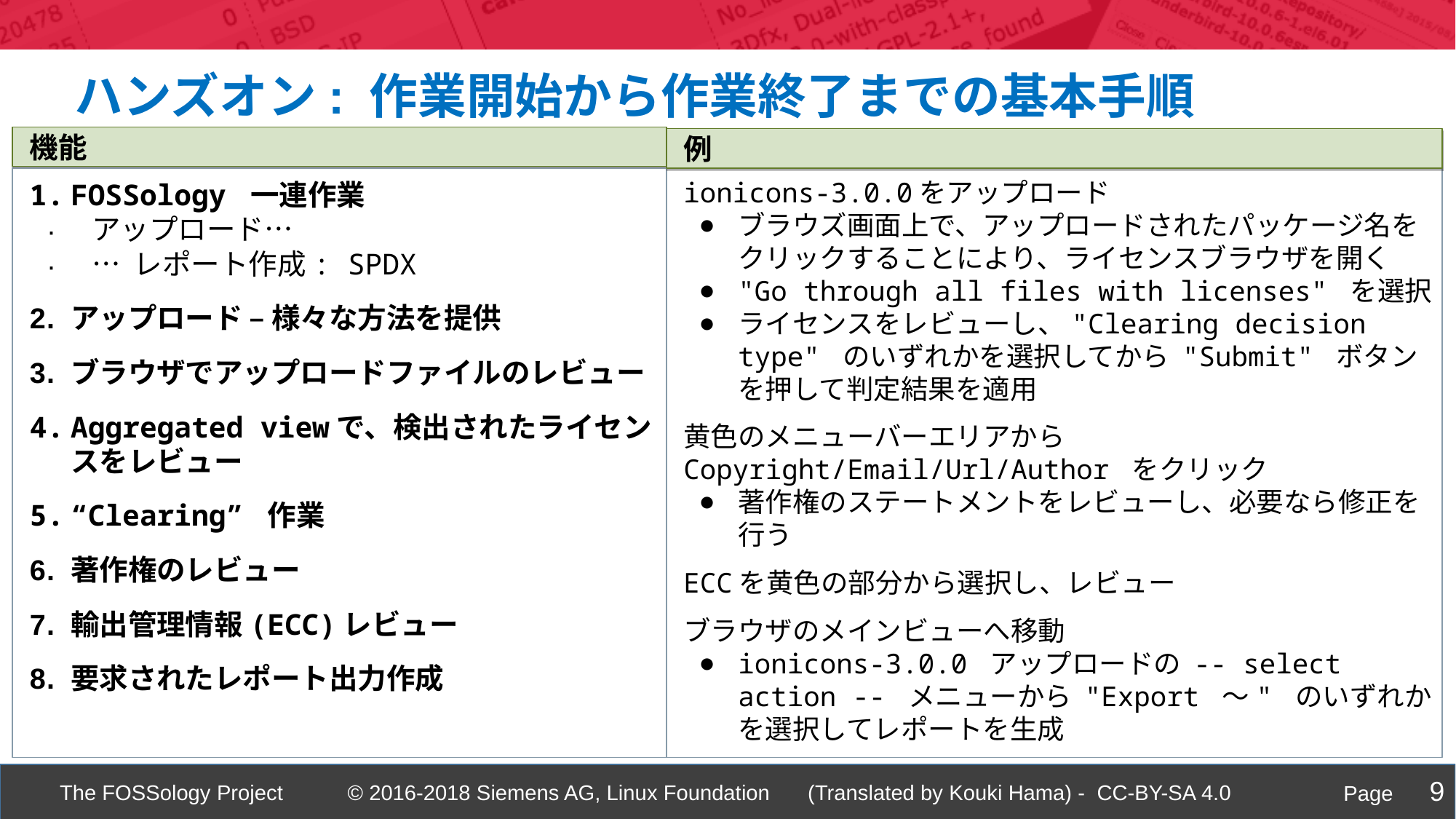

ハンズオン: 作業開始から作業終了までの基本手順
機能
例
ionicons-3.0.0をアップロード
ブラウズ画面上で、アップロードされたパッケージ名をクリックすることにより、ライセンスブラウザを開く
"Go through all files with licenses" を選択
ライセンスをレビューし、"Clearing decision type" のいずれかを選択してから "Submit" ボタンを押して判定結果を適用
黄色のメニューバーエリアから Copyright/Email/Url/Author をクリック
著作権のステートメントをレビューし、必要なら修正を行う
ECCを黄色の部分から選択し、レビュー
ブラウザのメインビューへ移動
ionicons-3.0.0 アップロードの -- select action -- メニューから "Export ～" のいずれかを選択してレポートを生成
FOSSology 一連作業
アップロード…
… レポート作成: SPDX
アップロード – 様々な方法を提供
ブラウザでアップロードファイルのレビュー
Aggregated viewで、検出されたライセンスをレビュー
“Clearing” 作業
著作権のレビュー
輸出管理情報(ECC)レビュー
要求されたレポート出力作成